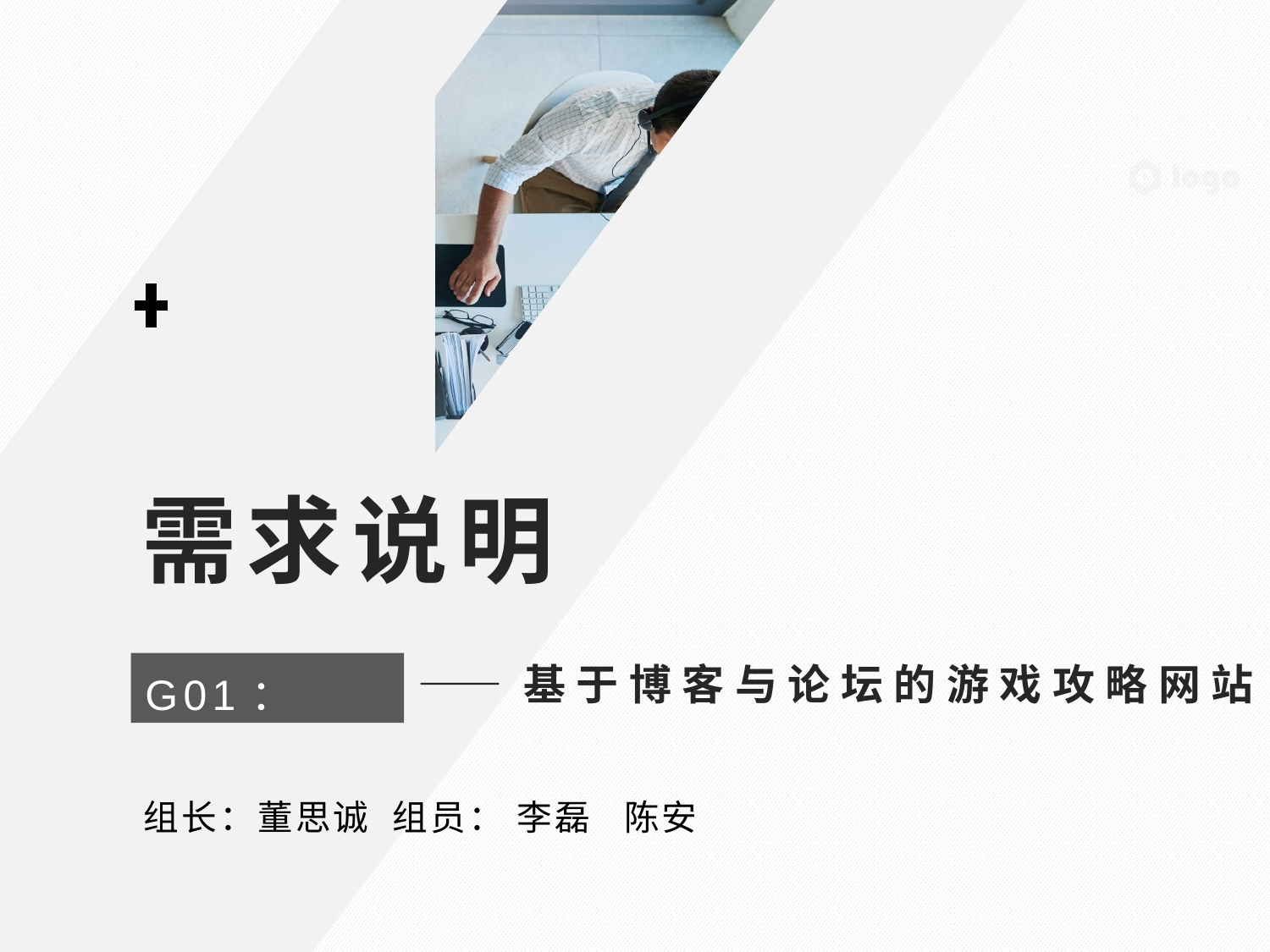

# 需求说明
——基于博客与论坛的游戏攻略网站
G01：
组长：董思诚  组员： 李磊   陈安